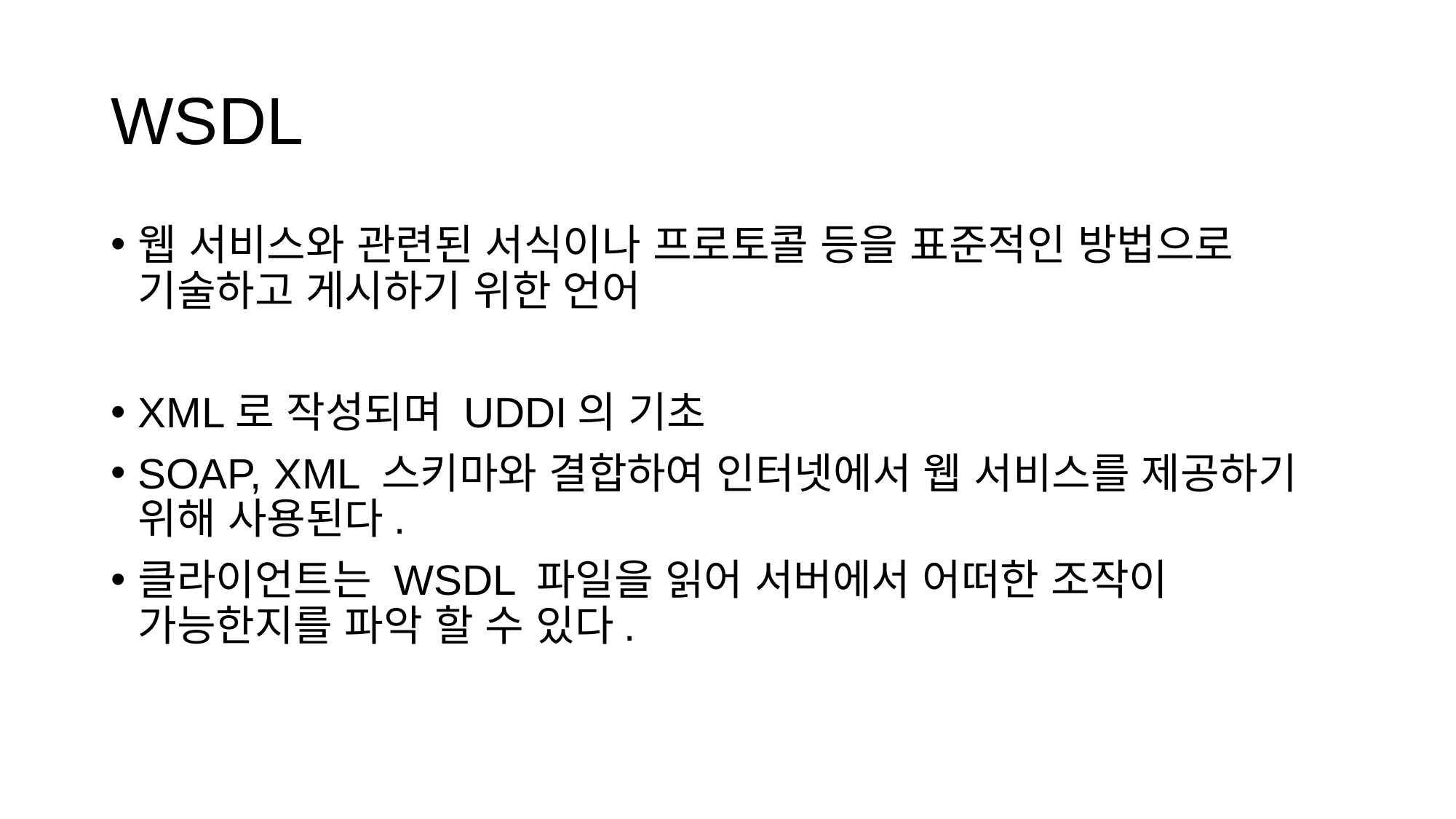

# WSDL
웹 서비스와 관련된 서식이나 프로토콜 등을 표준적인 방법으로 기술하고 게시하기 위한 언어

XML로 작성되며 UDDI의 기초
SOAP, XML 스키마와 결합하여 인터넷에서 웹 서비스를 제공하기 위해 사용된다.
클라이언트는 WSDL 파일을 읽어 서버에서 어떠한 조작이 가능한지를 파악 할 수 있다.